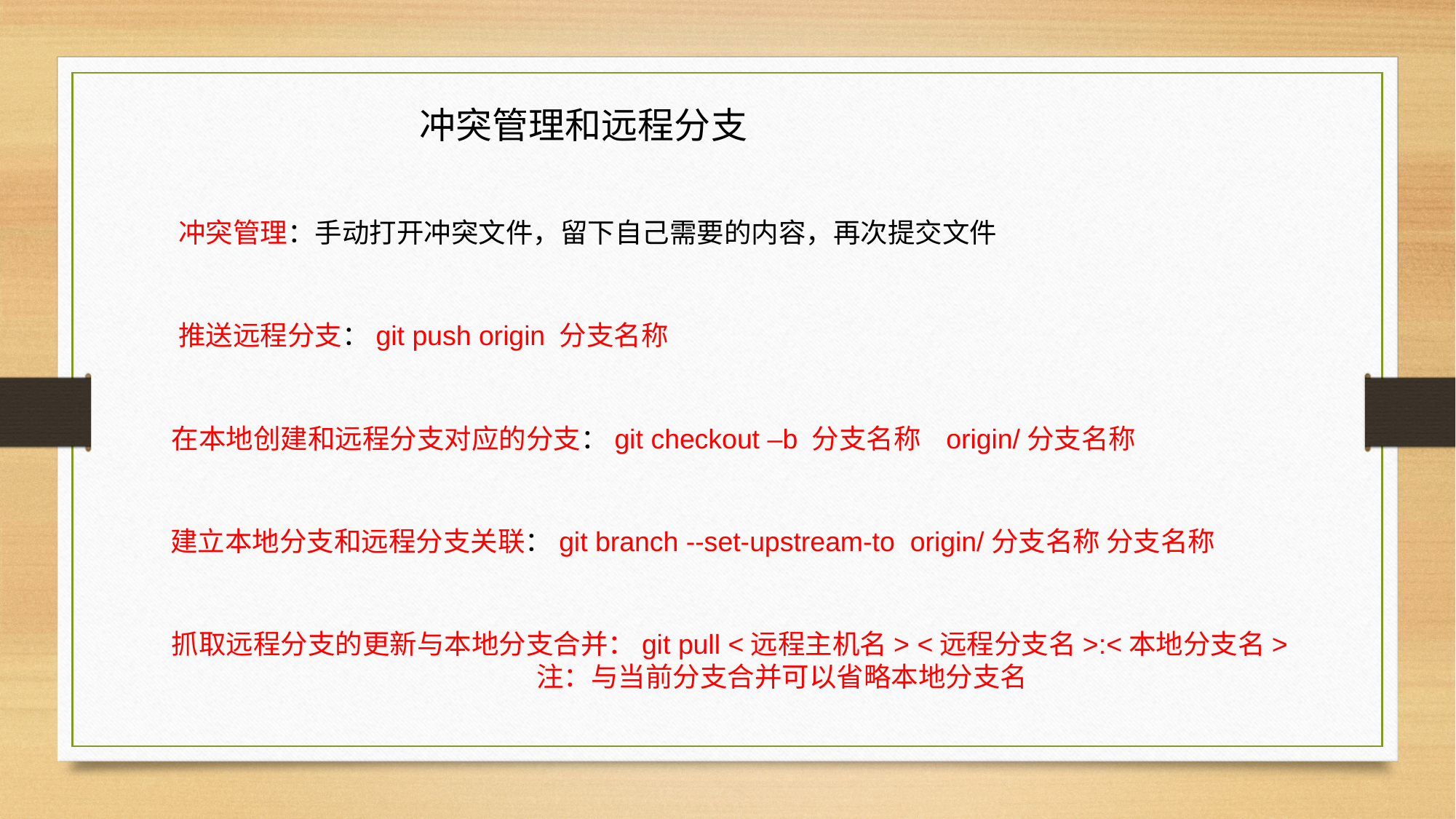

冲突管理和远程分支
冲突管理：手动打开冲突文件，留下自己需要的内容，再次提交文件
推送远程分支：git push origin 分支名称
在本地创建和远程分支对应的分支：git checkout –b 分支名称   origin/分支名称
 建立本地分支和远程分支关联：git branch --set-upstream-to  origin/分支名称 分支名称
抓取远程分支的更新与本地分支合并：git pull <远程主机名> <远程分支名>:<本地分支名>
                                                          注：与当前分支合并可以省略本地分支名